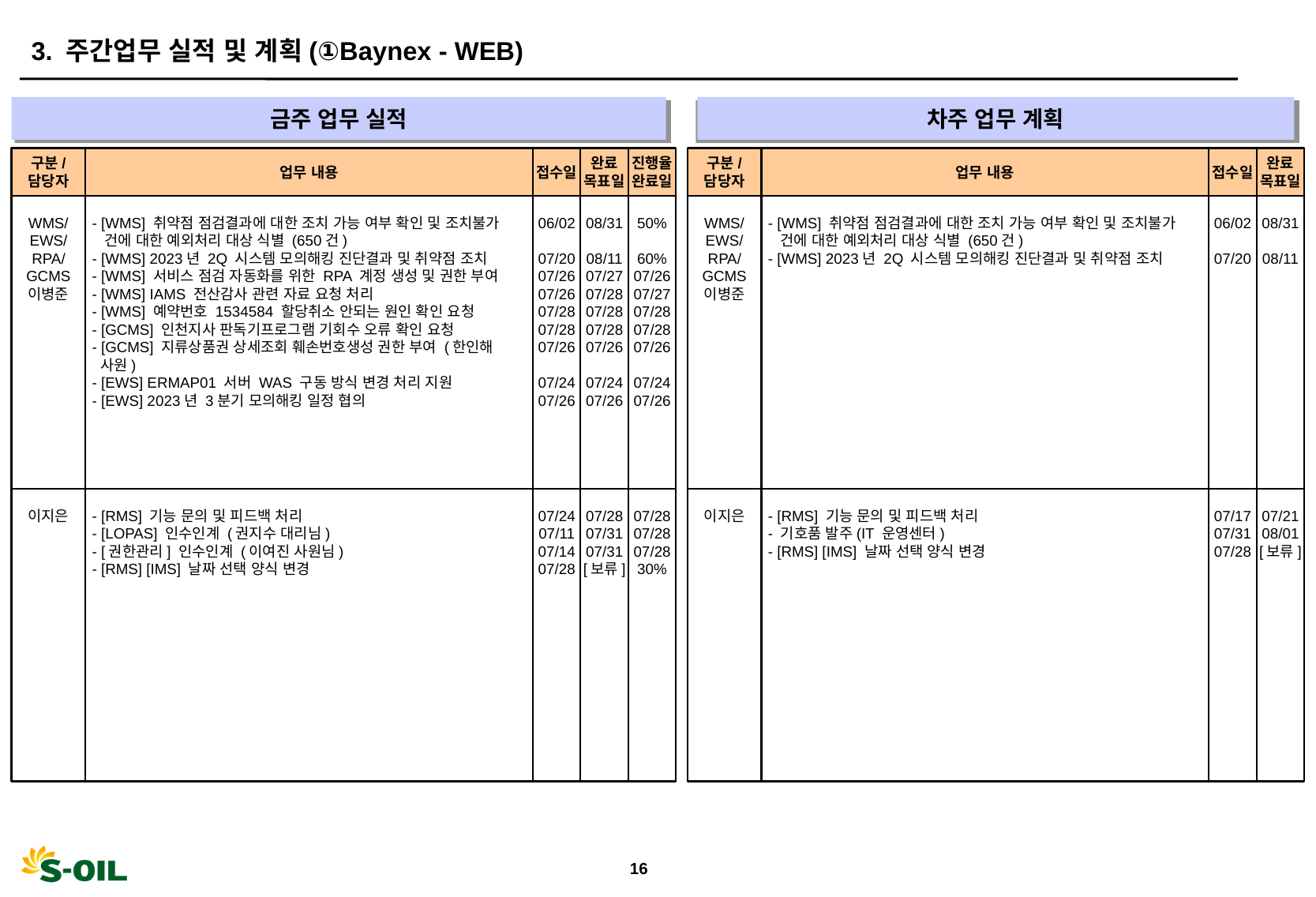

3. 주간업무 실적 및 계획(①Baynex - WEB)
금주 업무 실적
차주 업무 계획
" "
" "
구분/
담당자
업무 내용
접수일
완료
목표일
진행율
완료일
구분/
담당자
업무 내용
접수일
완료
목표일
WMS/
EWS/
RPA/
GCMS
이병준

- [WMS] 취약점 점검결과에 대한 조치 가능 여부 확인 및 조치불가
   건에 대한 예외처리 대상 식별 (650건)
- [WMS] 2023년 2Q 시스템 모의해킹 진단결과 및 취약점 조치
- [WMS] 서비스 점검 자동화를 위한 RPA 계정 생성 및 권한 부여
- [WMS] IAMS 전산감사 관련 자료 요청 처리
- [WMS] 예약번호 1534584 할당취소 안되는 원인 확인 요청
- [GCMS] 인천지사 판독기프로그램 기회수 오류 확인 요청
- [GCMS] 지류상품권 상세조회 훼손번호생성 권한 부여 (한인해
  사원)
- [EWS] ERMAP01 서버 WAS 구동 방식 변경 처리 지원
- [EWS] 2023년 3분기 모의해킹 일정 협의
06/02
07/20
07/26
07/26
07/28
07/28
07/26
07/24
07/26
08/31
08/11
07/27
07/28
07/28
07/28
07/26
07/24
07/26
50%
60%
07/26
07/27
07/28
07/28
07/26
07/24
07/26
WMS/
EWS/
RPA/
GCMS
이병준

- [WMS] 취약점 점검결과에 대한 조치 가능 여부 확인 및 조치불가
   건에 대한 예외처리 대상 식별 (650건)
- [WMS] 2023년 2Q 시스템 모의해킹 진단결과 및 취약점 조치
06/02
07/20
08/31
08/11
이지은

- [RMS] 기능 문의 및 피드백 처리
- [LOPAS] 인수인계 (권지수 대리님)
- [권한관리] 인수인계 (이여진 사원님)
- [RMS] [IMS] 날짜 선택 양식 변경
07/24
07/11
07/14
07/28
07/28
07/31
07/31
[보류]
07/28
07/28
07/28
30%
이지은

- [RMS] 기능 문의 및 피드백 처리
- 기호품 발주(IT 운영센터)
- [RMS] [IMS] 날짜 선택 양식 변경
07/17
07/31
07/28
07/21
08/01
[보류]